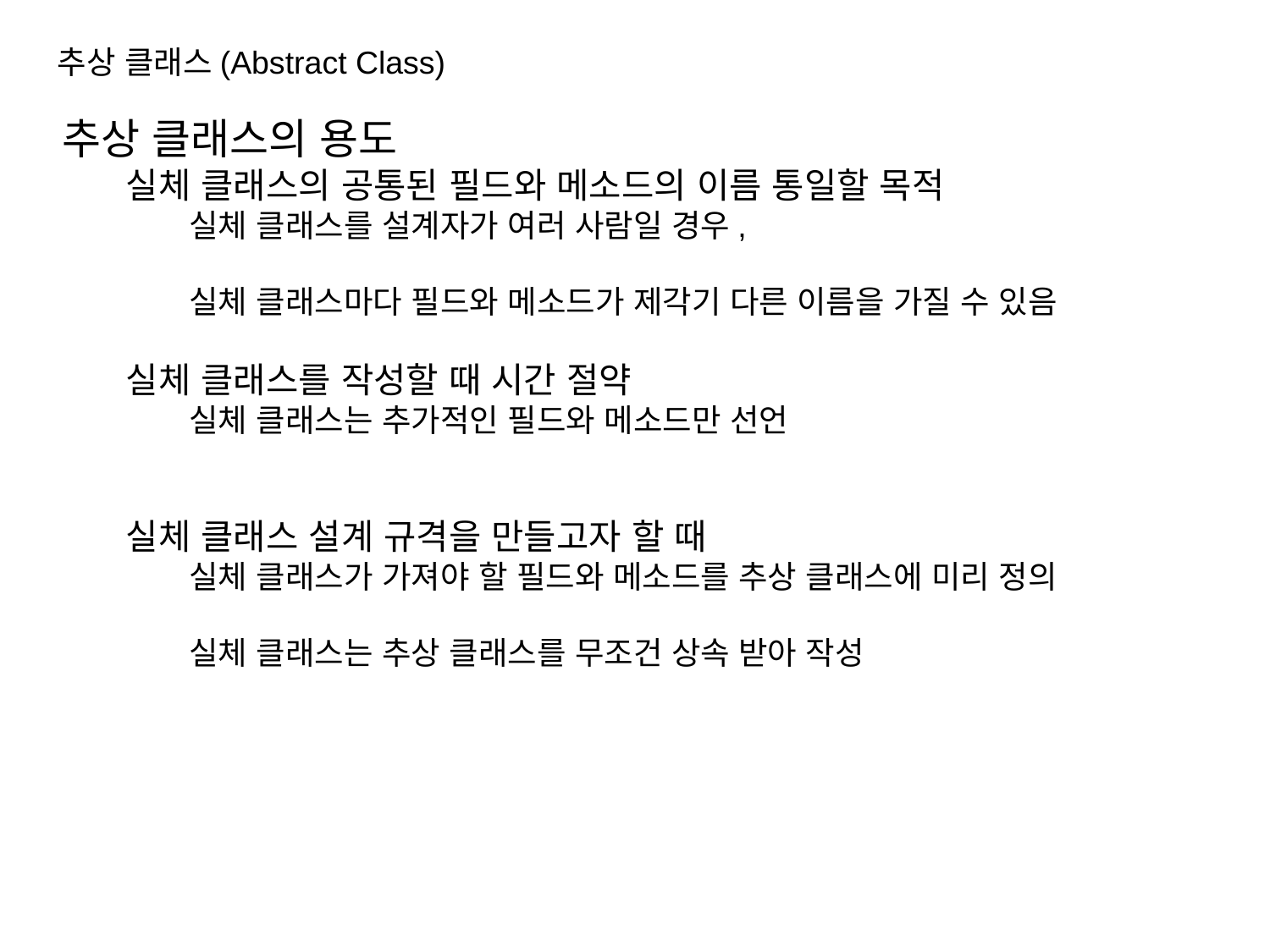

추상 클래스(Abstract Class)
추상 클래스의 용도
실체 클래스의 공통된 필드와 메소드의 이름 통일할 목적
실체 클래스를 설계자가 여러 사람일 경우,

실체 클래스마다 필드와 메소드가 제각기 다른 이름을 가질 수 있음

실체 클래스를 작성할 때 시간 절약
실체 클래스는 추가적인 필드와 메소드만 선언

실체 클래스 설계 규격을 만들고자 할 때
실체 클래스가 가져야 할 필드와 메소드를 추상 클래스에 미리 정의

실체 클래스는 추상 클래스를 무조건 상속 받아 작성